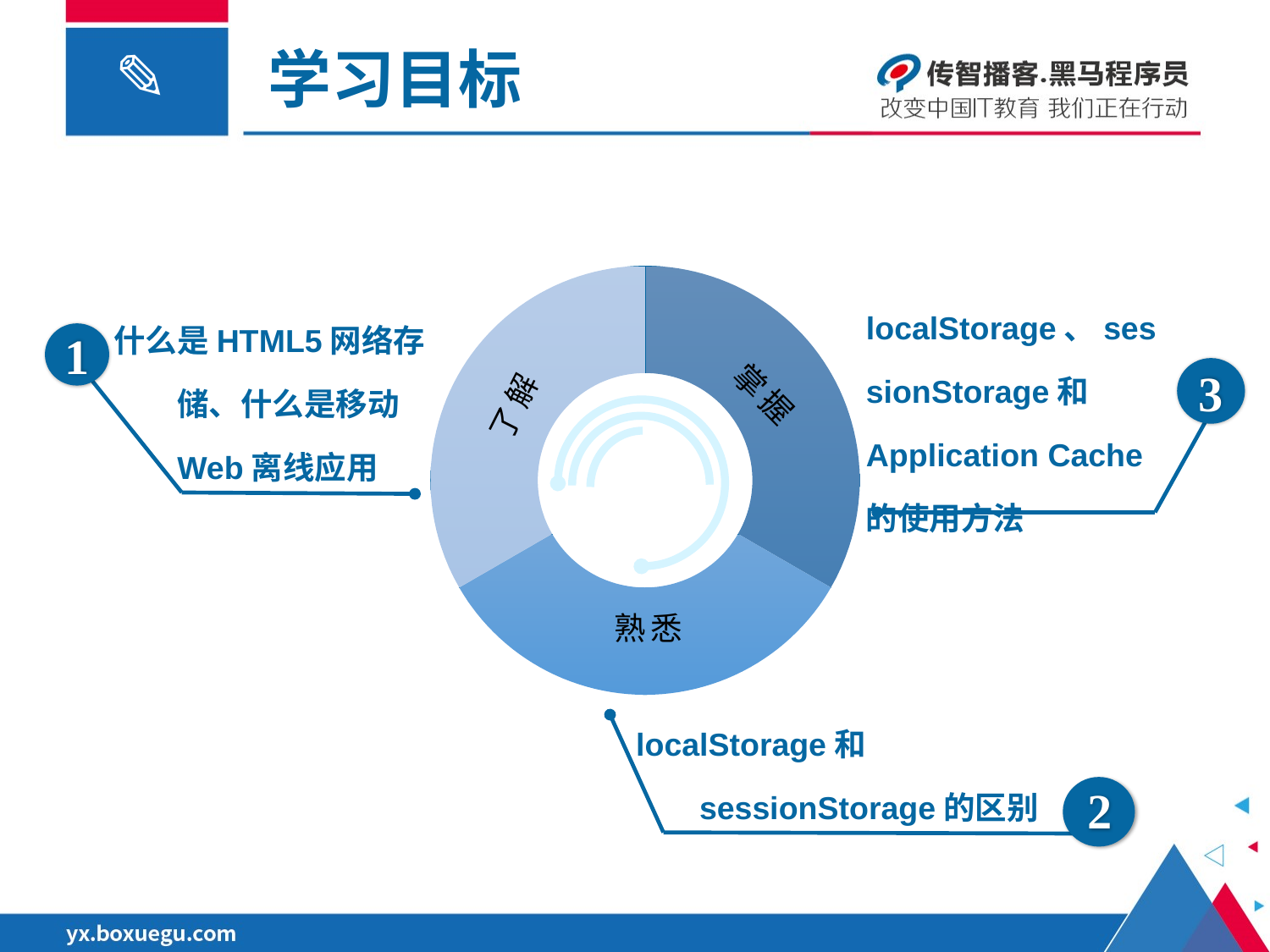

# 学习目标

### Chart

| Category | 销售额 |
|---|---|
| 掌握知识 | 3.333333333 |
| 理解知识 | 3.333333333 |
| 了解知识 | 3.333333333 |
了解
掌握
熟悉
	localStorage、sessionStorage和Application Cache的使用方法
3

什么是HTML5网络存储、什么是移动Web离线应用
1

了解
掌握
熟悉

localStorage和sessionStorage的区别
2